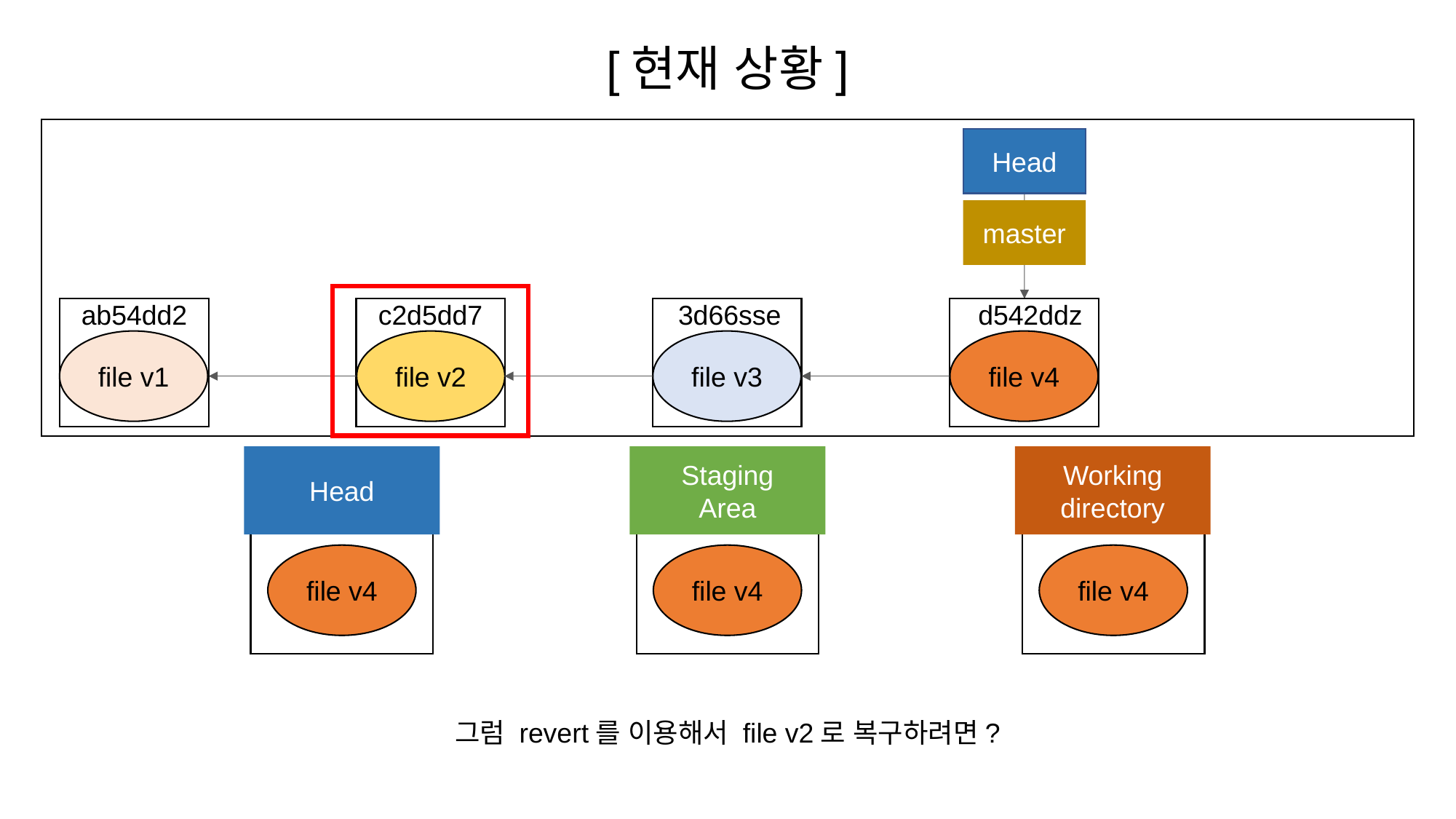

[현재 상황]

Head
master

ab54dd2

file v1
c2d5dd7
3d66sse
d542ddz

file v2
file v3
file v4
Head
Staging
Area
Working
directory

file v4
file v4
file v4
그럼 revert를 이용해서 file v2로 복구하려면?